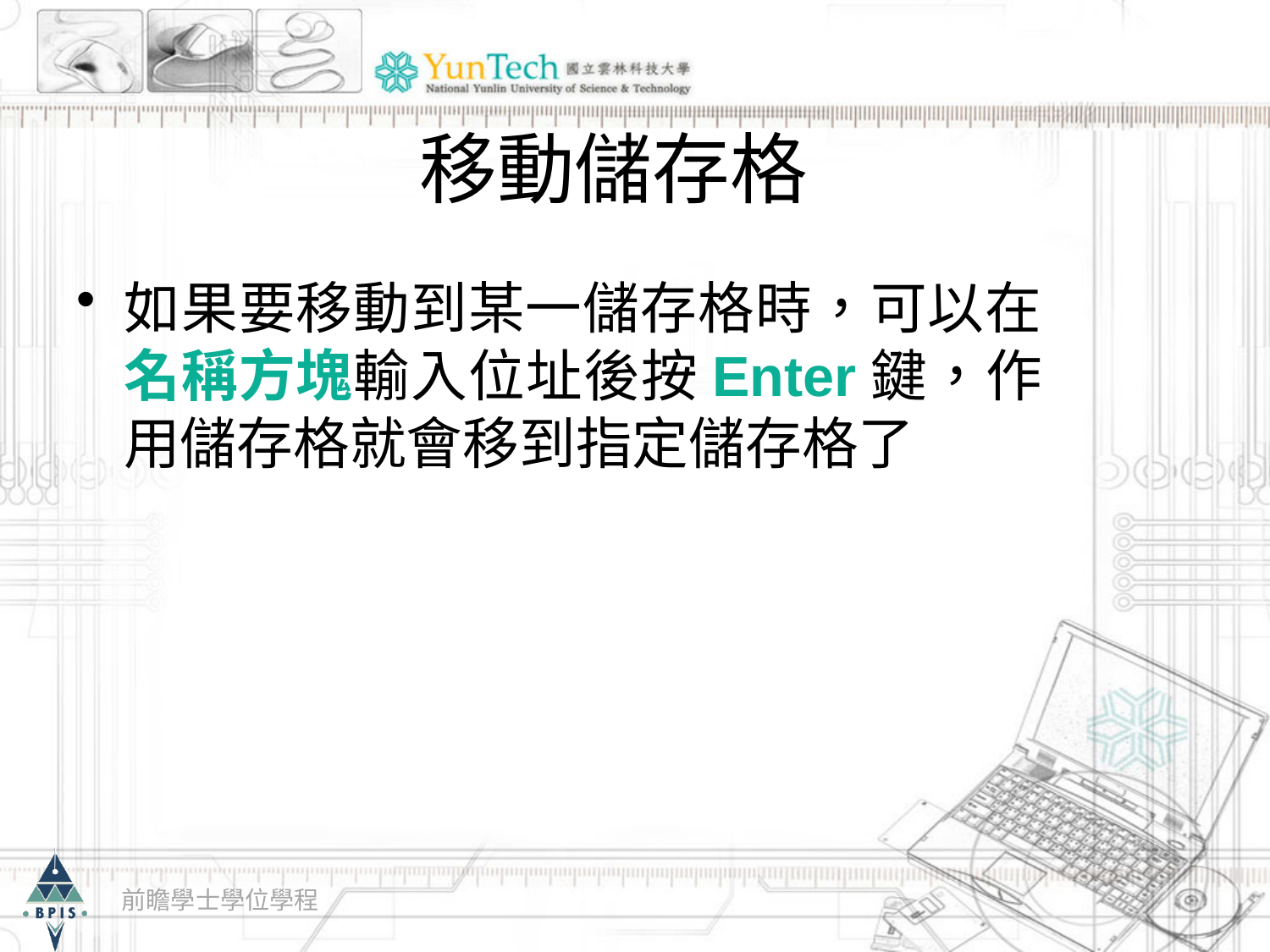

# 移動儲存格
如果要移動到某一儲存格時，可以在名稱方塊輸入位址後按Enter鍵，作用儲存格就會移到指定儲存格了